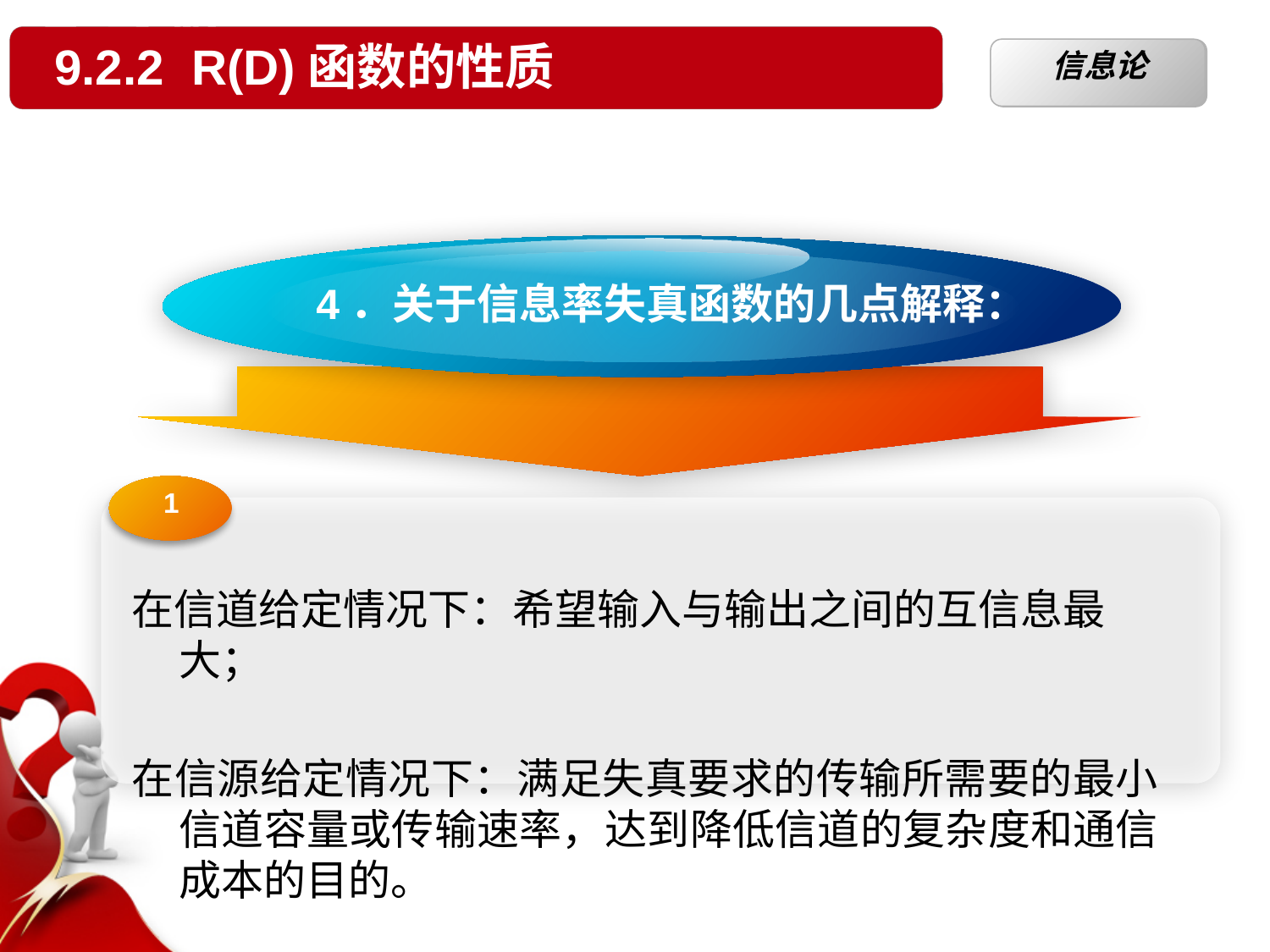

§2.2  信息熵的定义与计算

凸函数
 熵的基本性质（1）
凸函数
§2.3 平均互信息
§2.1 自信息和互信息
§2.1 自信息和互信息
9.2.2  R(D)函数的性质
§2.1.1 自信息
§2.1.1 条件自信息
§2.1.1 条件自信息

信息论
3.3.2 离散平稳有记忆信源的熵

信息论基础
# 单击此处添加标题
单击此处添加标题

4．关于信息率失真函数的几点解释：

1

在信道给定情况下：希望输入与输出之间的互信息最大；

在信源给定情况下：满足失真要求的传输所需要的最小信道容量或传输速率，达到降低信道的复杂度和通信成本的目的。